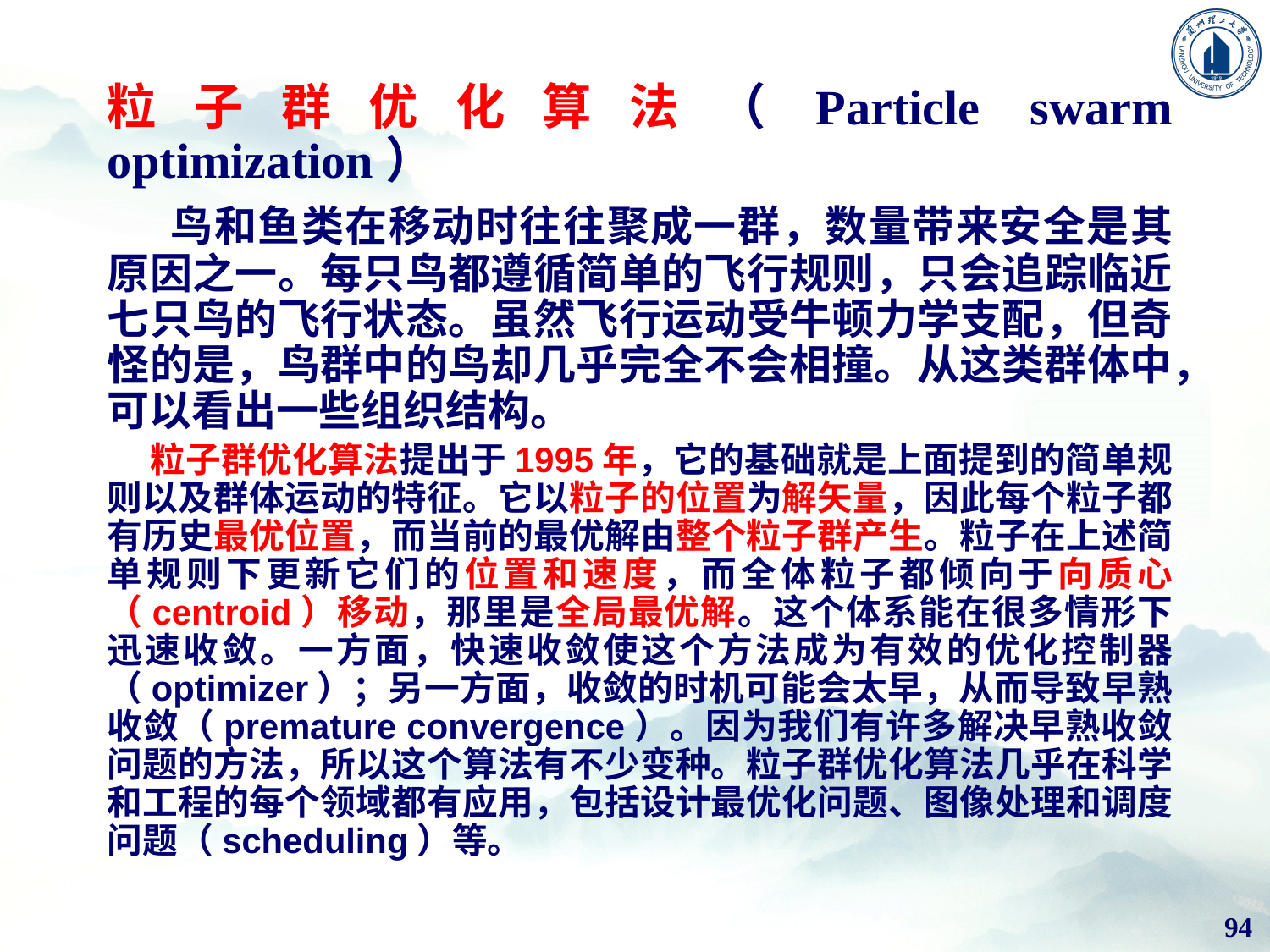

粒子群优化算法（Particle swarm optimization）
    鸟和鱼类在移动时往往聚成一群，数量带来安全是其原因之一。每只鸟都遵循简单的飞行规则，只会追踪临近七只鸟的飞行状态。虽然飞行运动受牛顿力学支配，但奇怪的是，鸟群中的鸟却几乎完全不会相撞。从这类群体中，可以看出一些组织结构。
    粒子群优化算法提出于1995年，它的基础就是上面提到的简单规则以及群体运动的特征。它以粒子的位置为解矢量，因此每个粒子都有历史最优位置，而当前的最优解由整个粒子群产生。粒子在上述简单规则下更新它们的位置和速度，而全体粒子都倾向于向质心（centroid）移动，那里是全局最优解。这个体系能在很多情形下迅速收敛。一方面，快速收敛使这个方法成为有效的优化控制器（optimizer）；另一方面，收敛的时机可能会太早，从而导致早熟收敛（premature convergence）。因为我们有许多解决早熟收敛问题的方法，所以这个算法有不少变种。粒子群优化算法几乎在科学和工程的每个领域都有应用，包括设计最优化问题、图像处理和调度问题（scheduling）等。

94